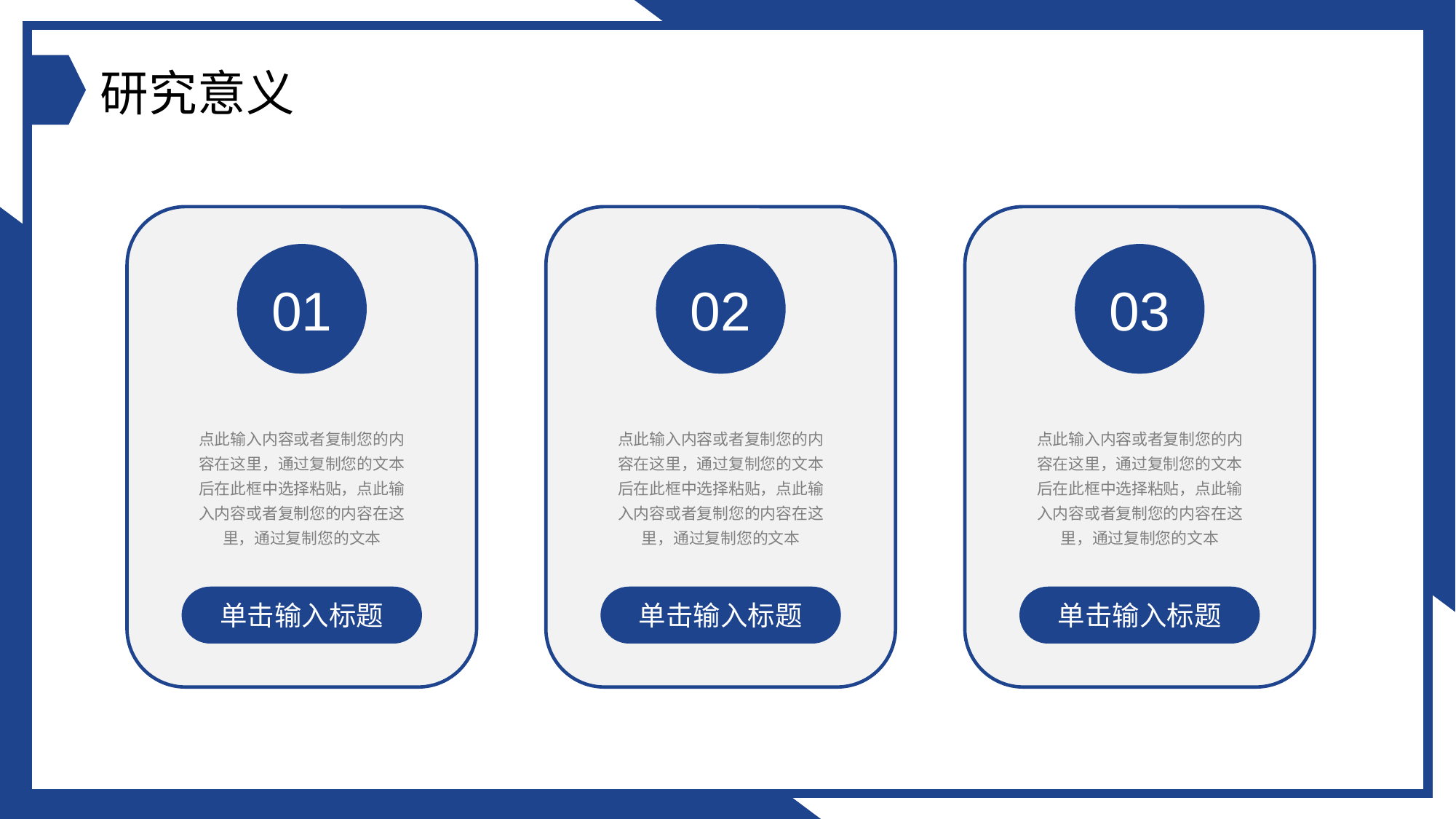

研究意义

03
点此输入内容或者复制您的内容在这里，通过复制您的文本后在此框中选择粘贴，点此输入内容或者复制您的内容在这里，通过复制您的文本
单击输入标题

02
点此输入内容或者复制您的内容在这里，通过复制您的文本后在此框中选择粘贴，点此输入内容或者复制您的内容在这里，通过复制您的文本
单击输入标题

01
点此输入内容或者复制您的内容在这里，通过复制您的文本后在此框中选择粘贴，点此输入内容或者复制您的内容在这里，通过复制您的文本
单击输入标题